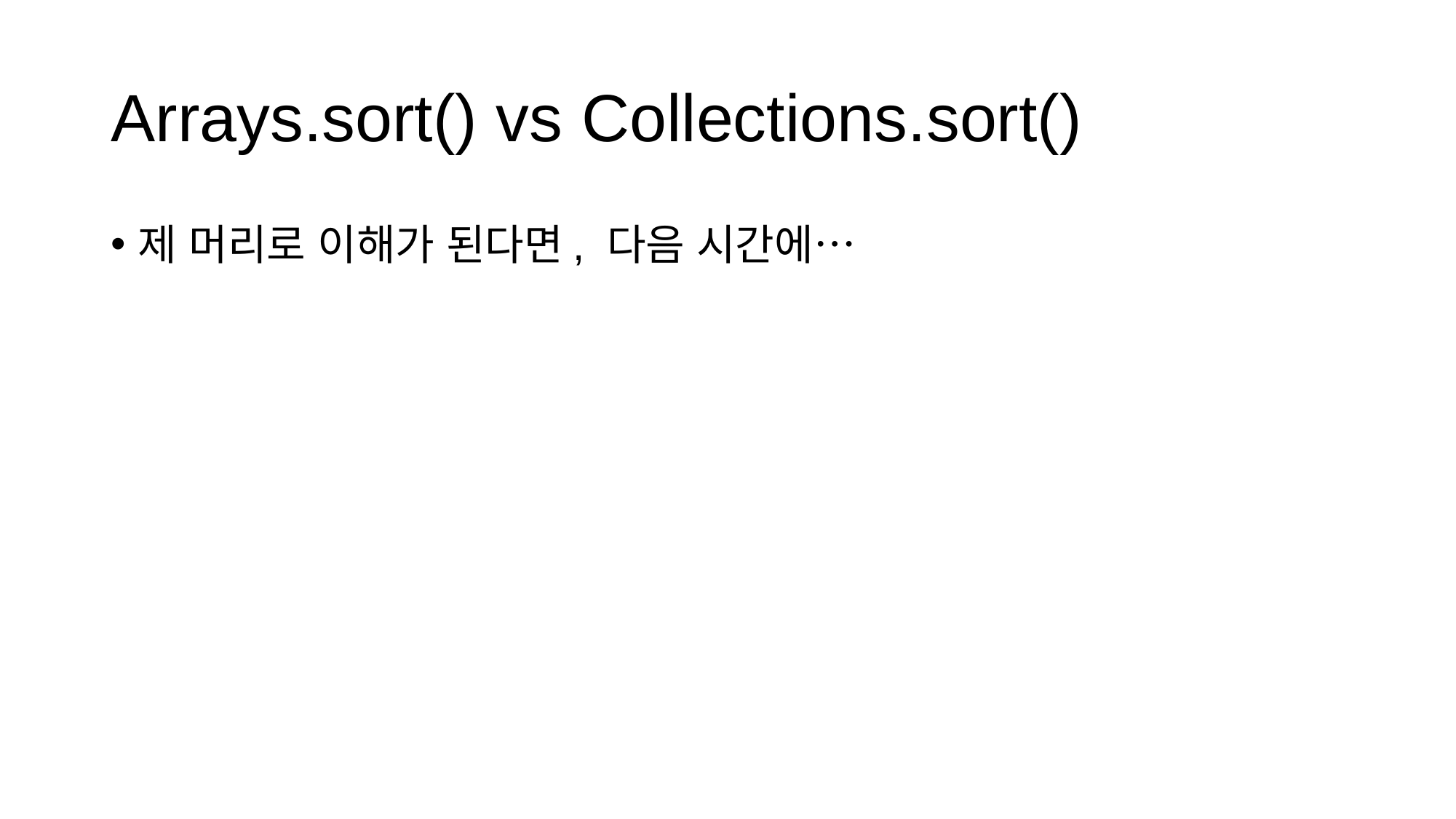

# Arrays.sort() vs Collections.sort()
제 머리로 이해가 된다면, 다음 시간에…